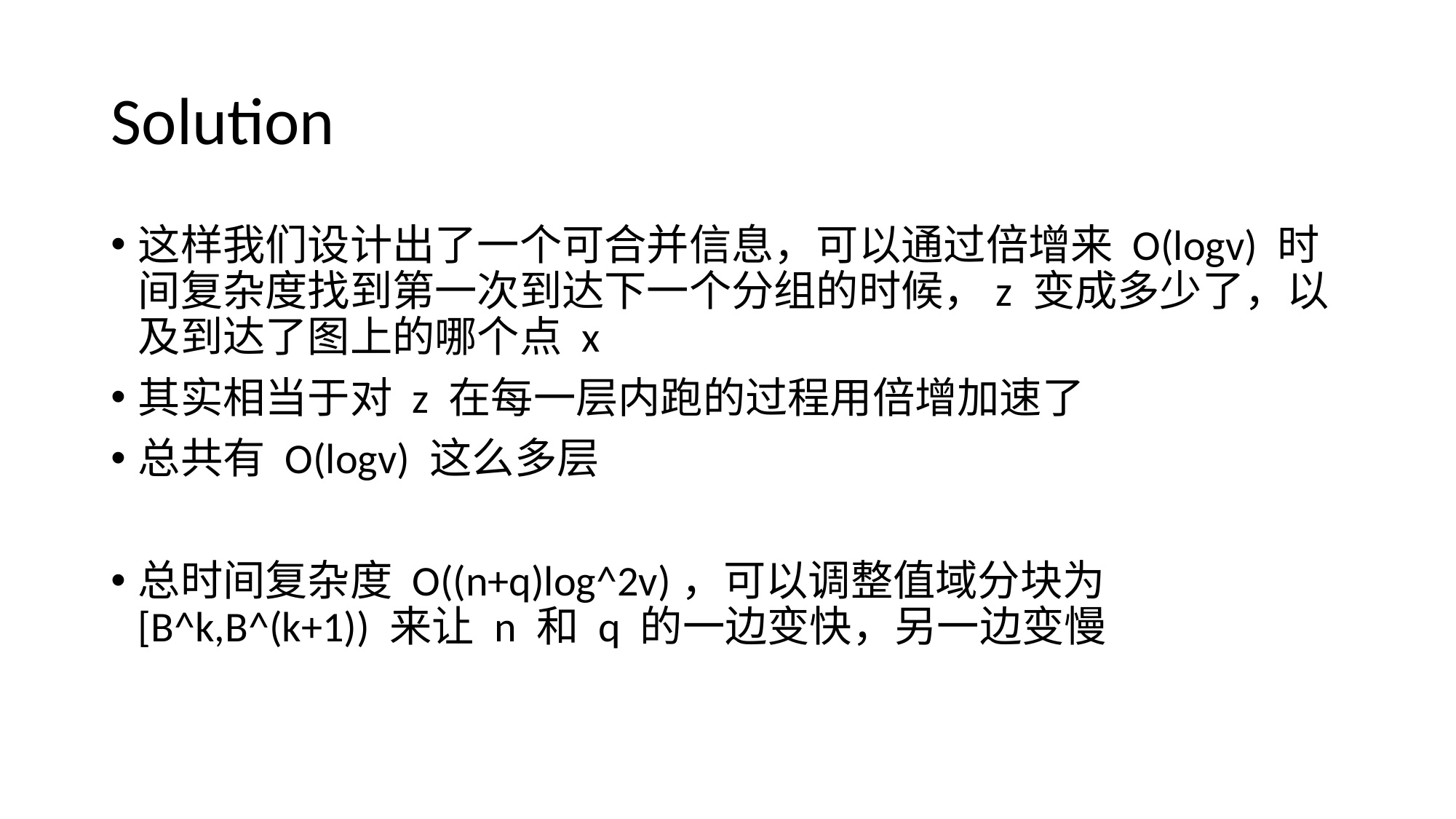

# Solution
这样我们设计出了一个可合并信息，可以通过倍增来 O(logv) 时间复杂度找到第一次到达下一个分组的时候，z 变成多少了，以及到达了图上的哪个点 x
其实相当于对 z 在每一层内跑的过程用倍增加速了
总共有 O(logv) 这么多层

总时间复杂度 O((n+q)log^2v)，可以调整值域分块为 [B^k,B^(k+1)) 来让 n 和 q 的一边变快，另一边变慢